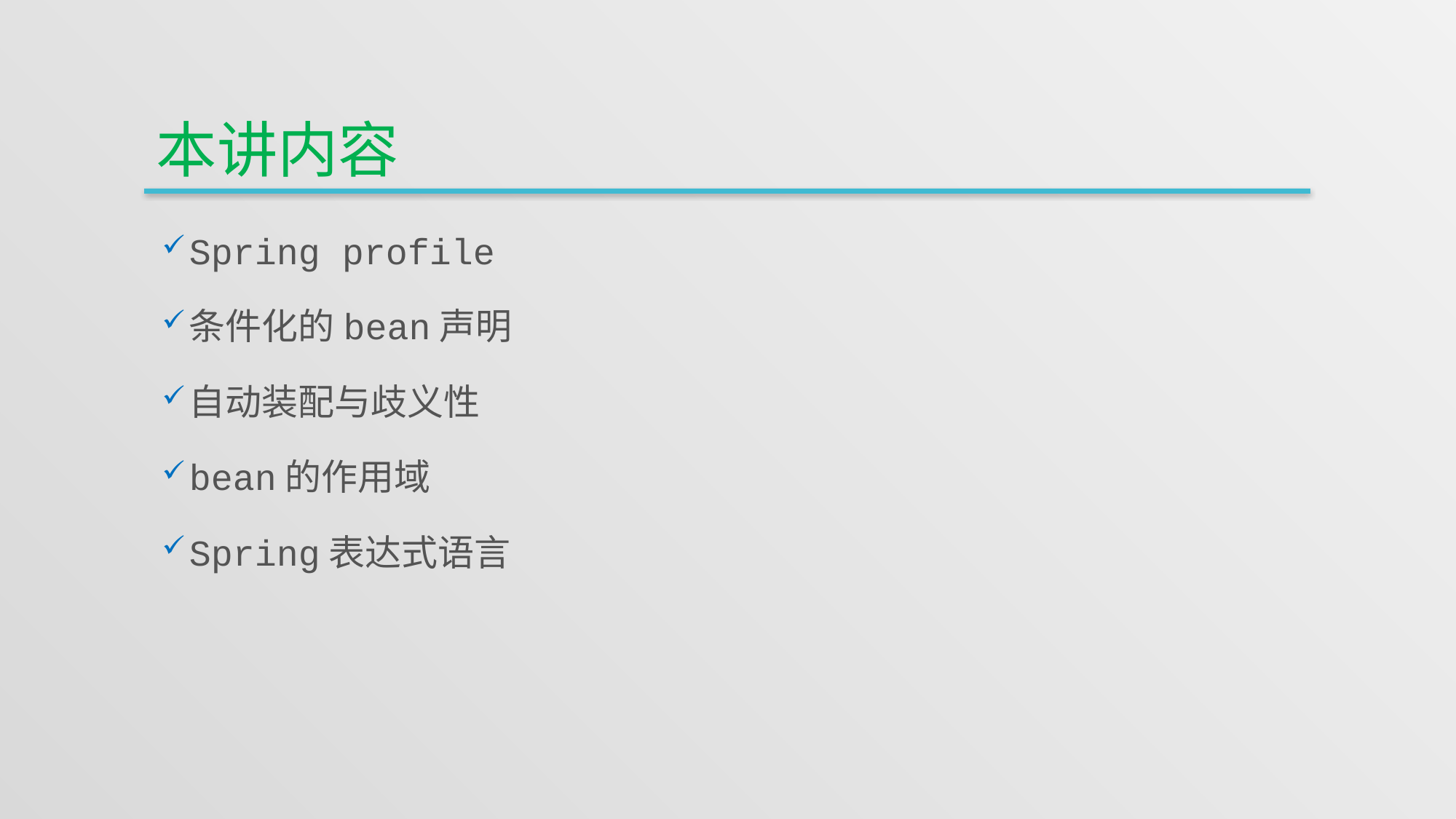

# 本讲内容
Spring profile
条件化的bean声明
自动装配与歧义性
bean的作用域
Spring表达式语言